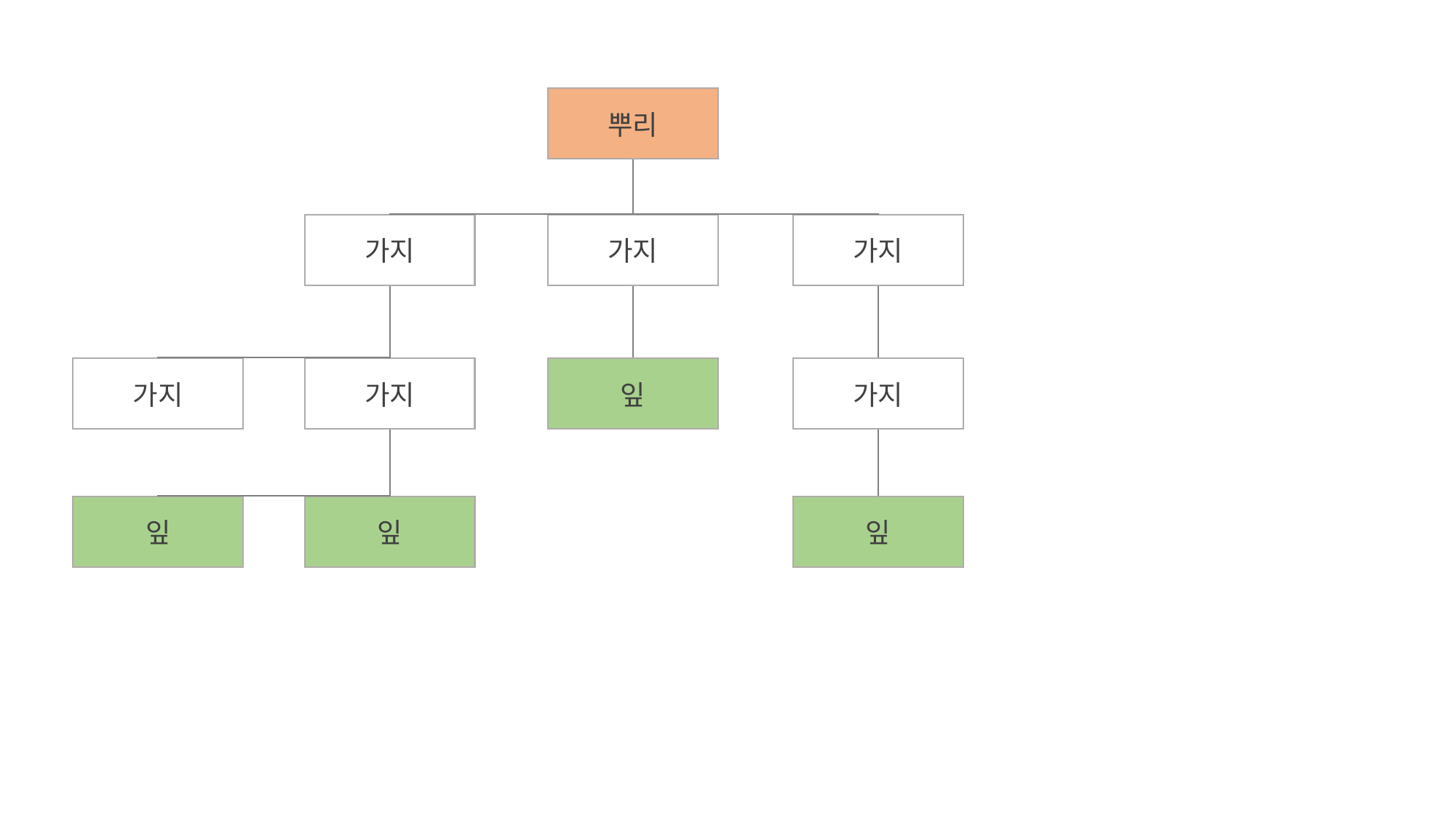

뿌리
가지
가지
가지
가지
가지
잎
가지
잎
잎
잎